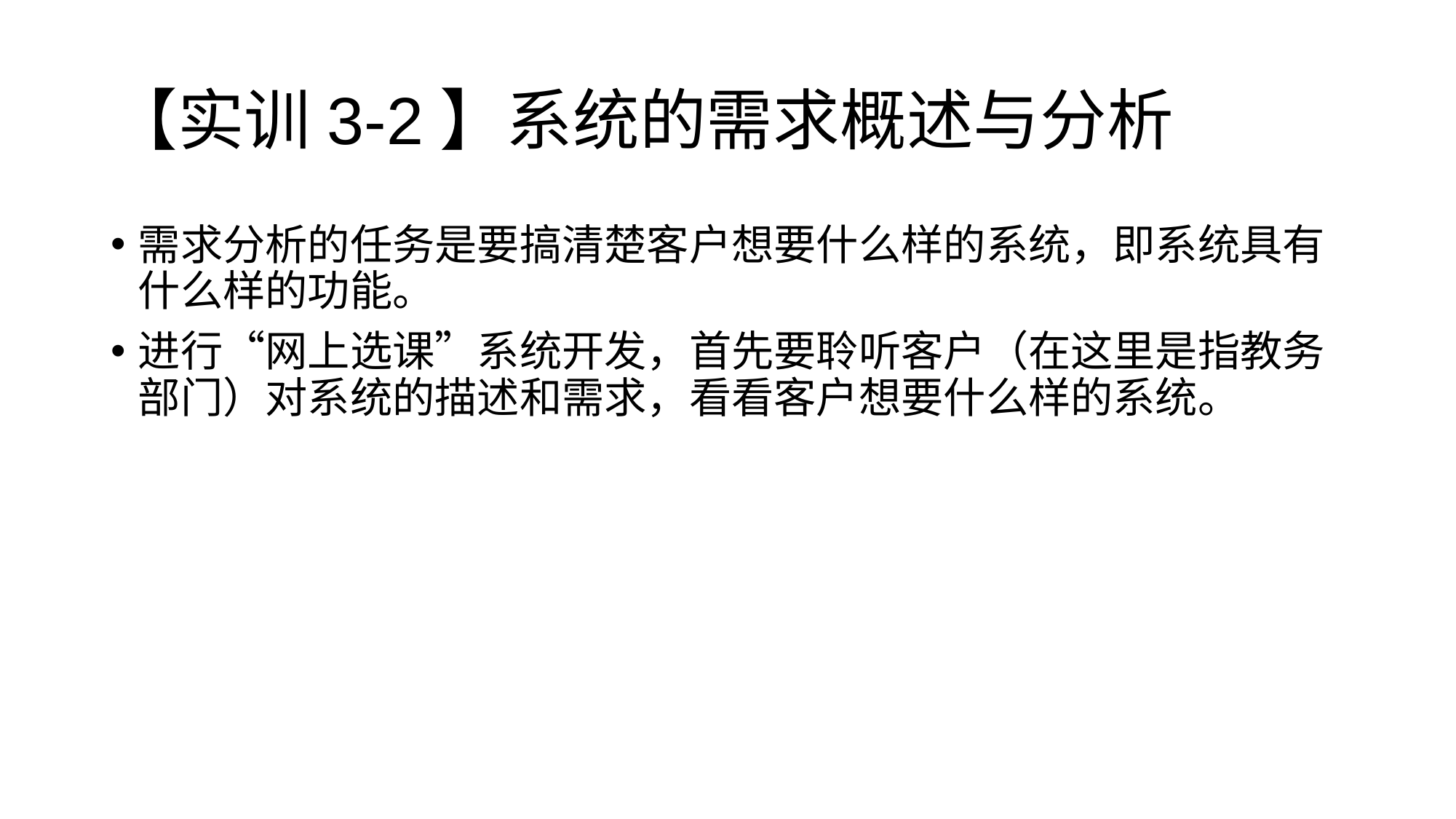

# 【实训3-2】系统的需求概述与分析
需求分析的任务是要搞清楚客户想要什么样的系统，即系统具有什么样的功能。
进行“网上选课”系统开发，首先要聆听客户（在这里是指教务部门）对系统的描述和需求，看看客户想要什么样的系统。